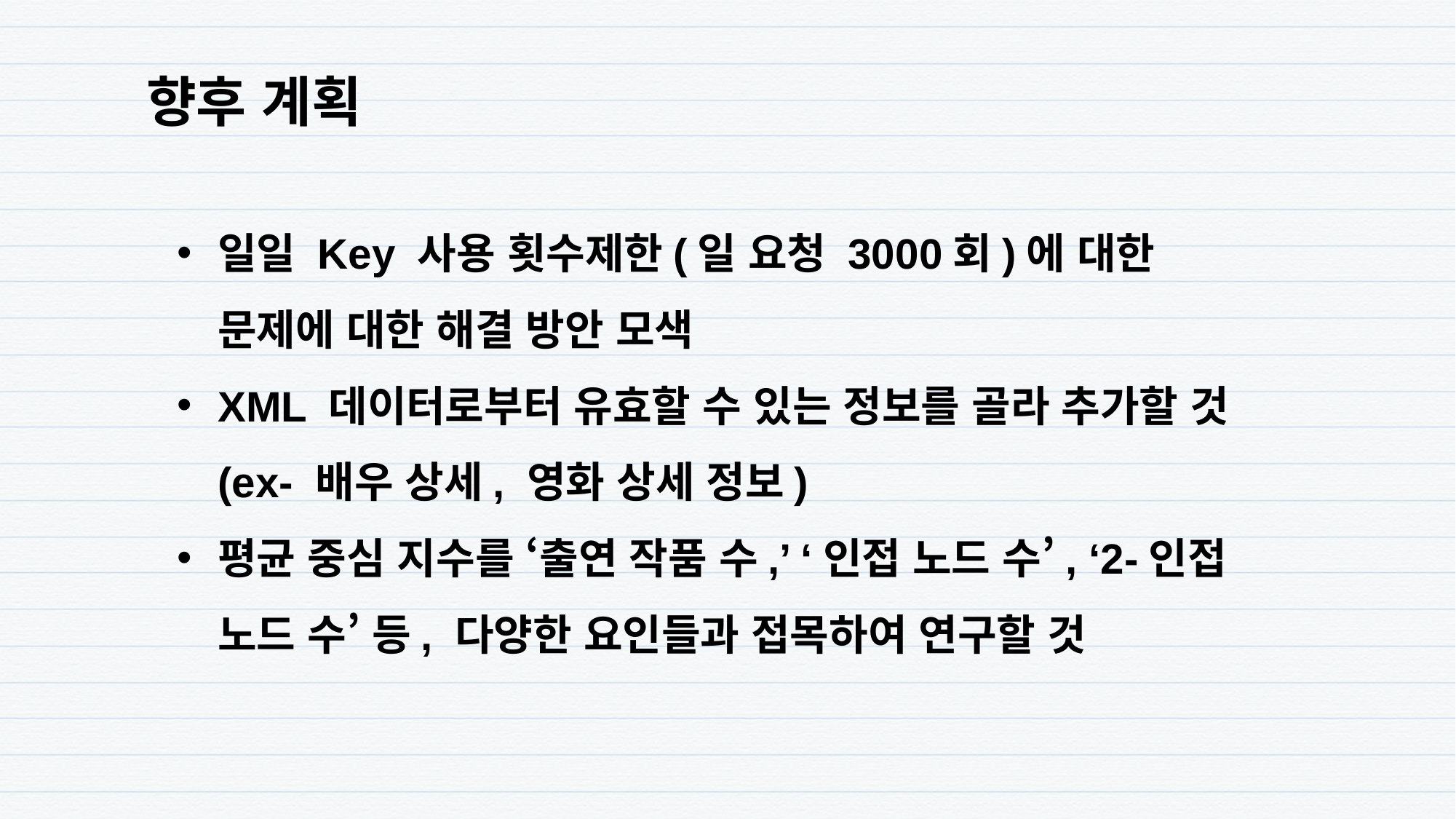

향후 계획
일일 Key 사용 횟수제한(일 요청 3000회)에 대한 문제에 대한 해결 방안 모색
XML 데이터로부터 유효할 수 있는 정보를 골라 추가할 것(ex- 배우 상세, 영화 상세 정보)
평균 중심 지수를 ‘출연 작품 수,’ ‘인접 노드 수’, ‘2-인접 노드 수’ 등, 다양한 요인들과 접목하여 연구할 것